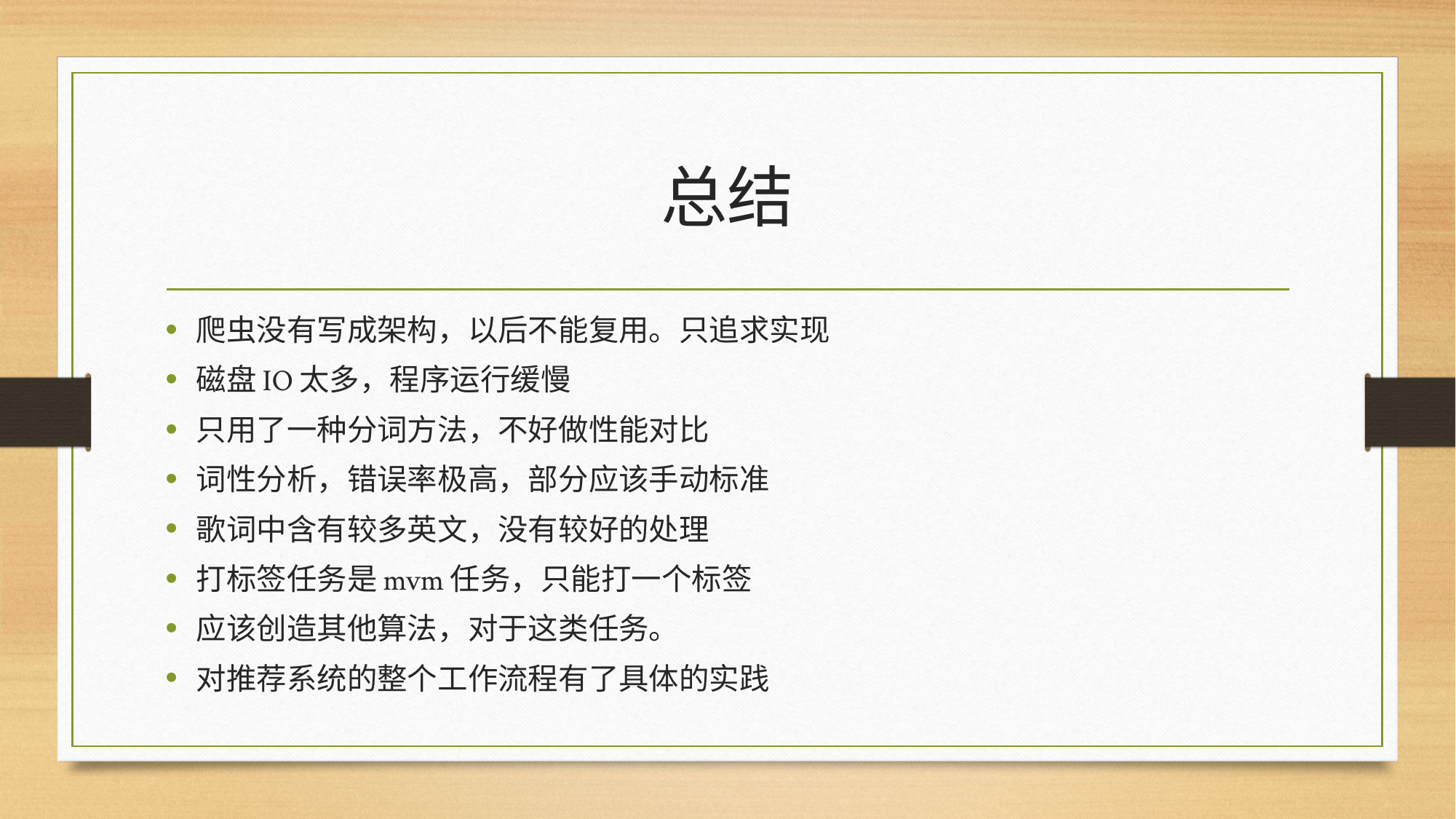

# 总结
爬虫没有写成架构，以后不能复用。只追求实现
磁盘IO太多，程序运行缓慢
只用了一种分词方法，不好做性能对比
词性分析，错误率极高，部分应该手动标准
歌词中含有较多英文，没有较好的处理
打标签任务是mvm任务，只能打一个标签
应该创造其他算法，对于这类任务。
对推荐系统的整个工作流程有了具体的实践